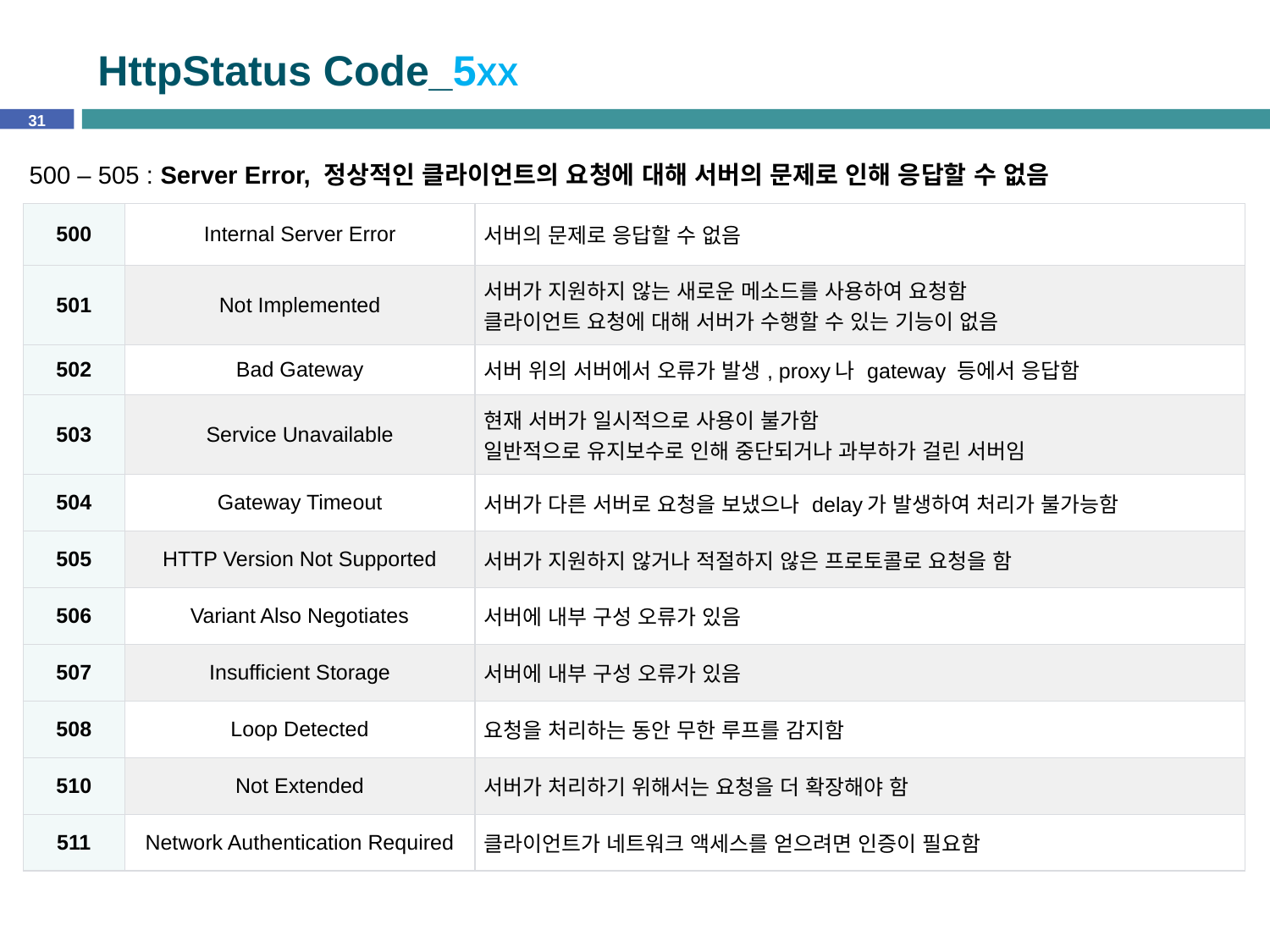

# HttpStatus Code_5XX
31
500 – 505 : Server Error, 정상적인 클라이언트의 요청에 대해 서버의 문제로 인해 응답할 수 없음
| 500 | Internal Server Error | 서버의 문제로 응답할 수 없음 |
| --- | --- | --- |
| 501 | Not Implemented | 서버가 지원하지 않는 새로운 메소드를 사용하여 요청함 클라이언트 요청에 대해 서버가 수행할 수 있는 기능이 없음 |
| 502 | Bad Gateway | 서버 위의 서버에서 오류가 발생, proxy나 gateway 등에서 응답함 |
| 503 | Service Unavailable | 현재 서버가 일시적으로 사용이 불가함 일반적으로 유지보수로 인해 중단되거나 과부하가 걸린 서버임 |
| 504 | Gateway Timeout | 서버가 다른 서버로 요청을 보냈으나 delay가 발생하여 처리가 불가능함 |
| 505 | HTTP Version Not Supported | 서버가 지원하지 않거나 적절하지 않은 프로토콜로 요청을 함 |
| 506 | Variant Also Negotiates | 서버에 내부 구성 오류가 있음 |
| 507 | Insufficient Storage | 서버에 내부 구성 오류가 있음 |
| 508 | Loop Detected | 요청을 처리하는 동안 무한 루프를 감지함 |
| 510 | Not Extended | 서버가 처리하기 위해서는 요청을 더 확장해야 함 |
| 511 | Network Authentication Required | 클라이언트가 네트워크 액세스를 얻으려면 인증이 필요함 |